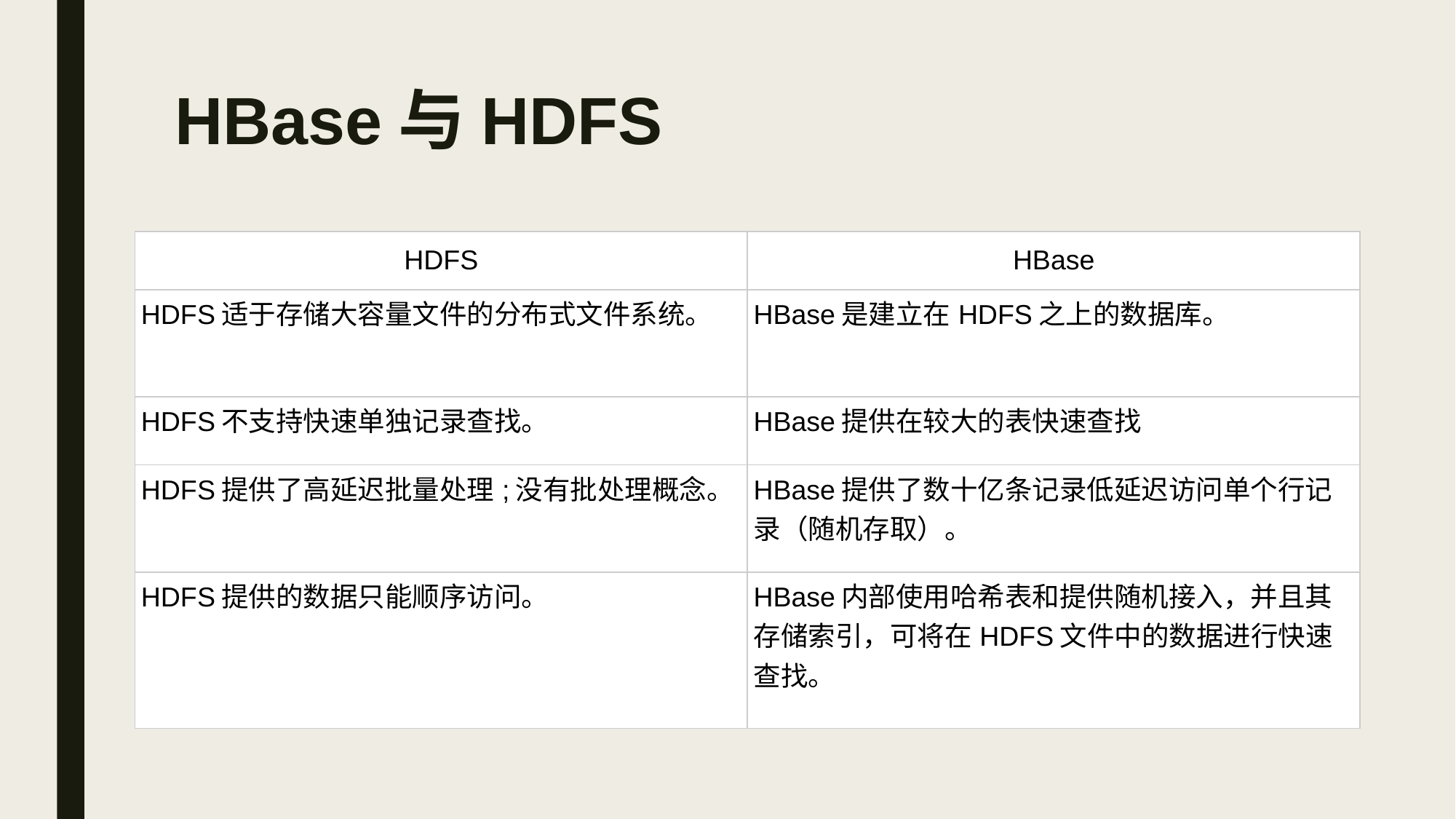

# HBase与HDFS
| HDFS | HBase |
| --- | --- |
| HDFS适于存储大容量文件的分布式文件系统。 | HBase是建立在HDFS之上的数据库。 |
| HDFS不支持快速单独记录查找。 | HBase提供在较大的表快速查找 |
| HDFS提供了高延迟批量处理;没有批处理概念。 | HBase提供了数十亿条记录低延迟访问单个行记录（随机存取）。 |
| HDFS提供的数据只能顺序访问。 | HBase内部使用哈希表和提供随机接入，并且其存储索引，可将在HDFS文件中的数据进行快速查找。 |